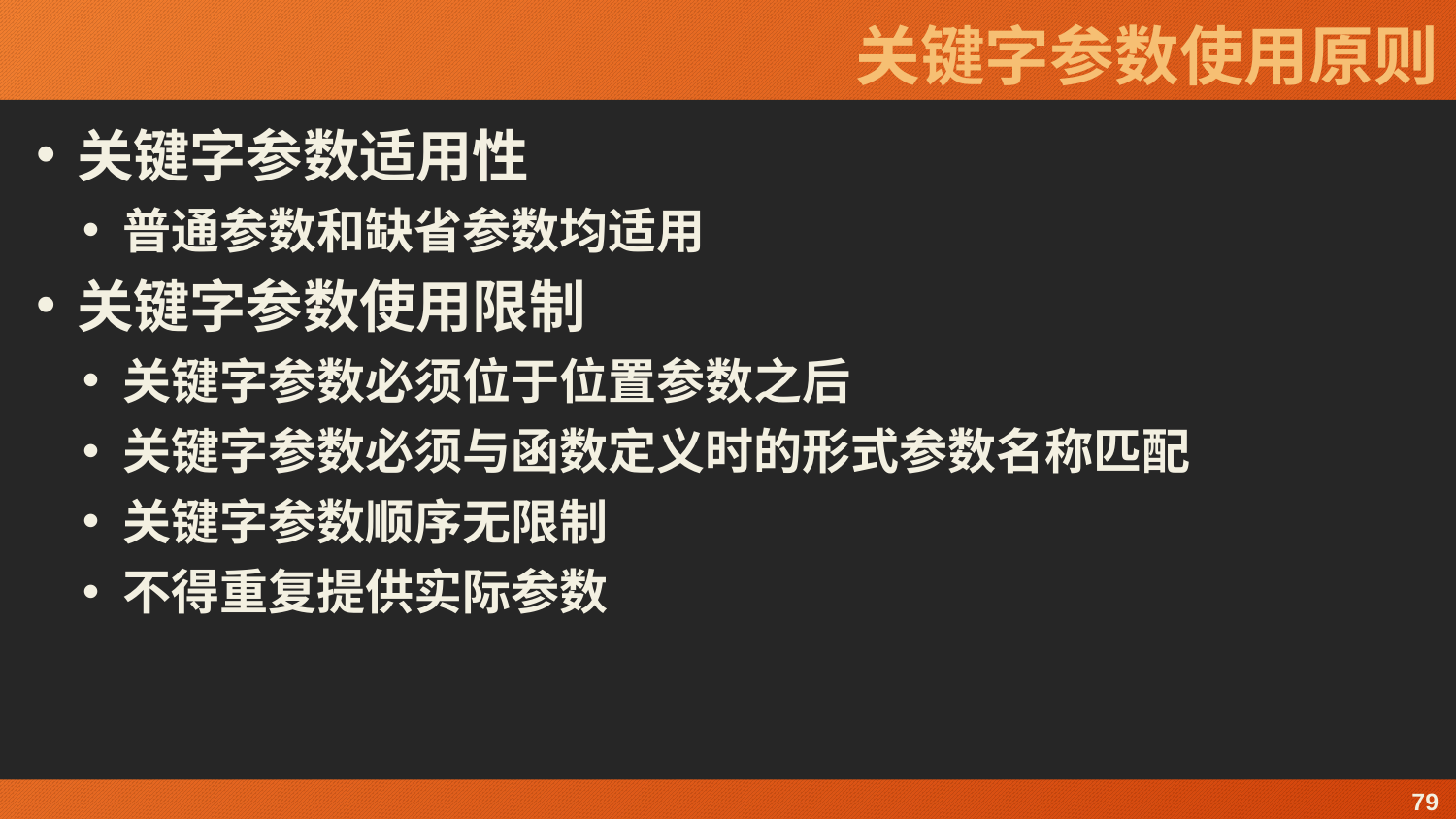

# 关键字参数使用原则
关键字参数适用性
普通参数和缺省参数均适用
关键字参数使用限制
关键字参数必须位于位置参数之后
关键字参数必须与函数定义时的形式参数名称匹配
关键字参数顺序无限制
不得重复提供实际参数
79